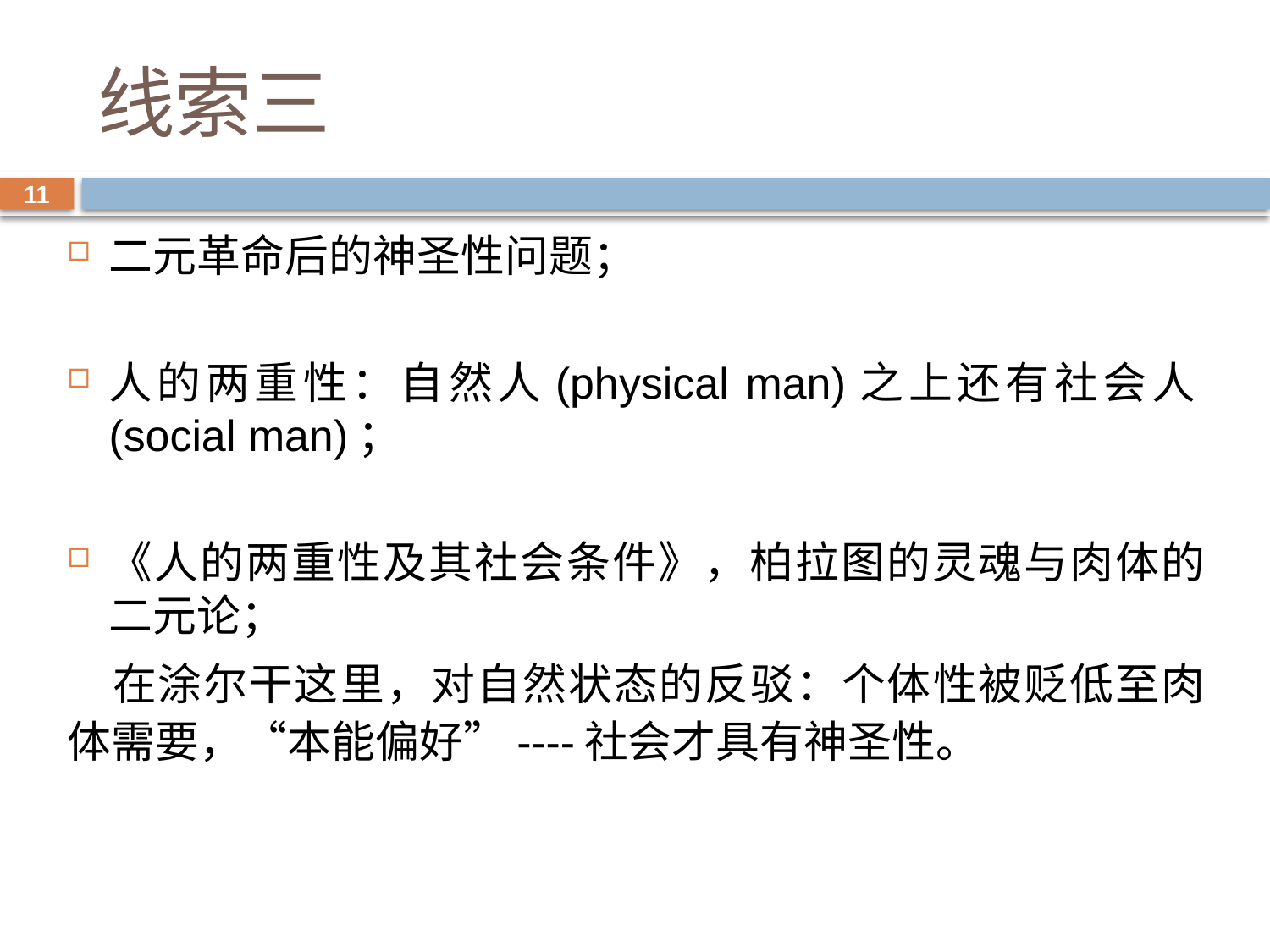

# 线索三
11
二元革命后的神圣性问题；

人的两重性：自然人(physical man)之上还有社会人(social man)；

《人的两重性及其社会条件》，柏拉图的灵魂与肉体的二元论；
   在涂尔干这里，对自然状态的反驳：个体性被贬低至肉体需要，“本能偏好”----社会才具有神圣性。